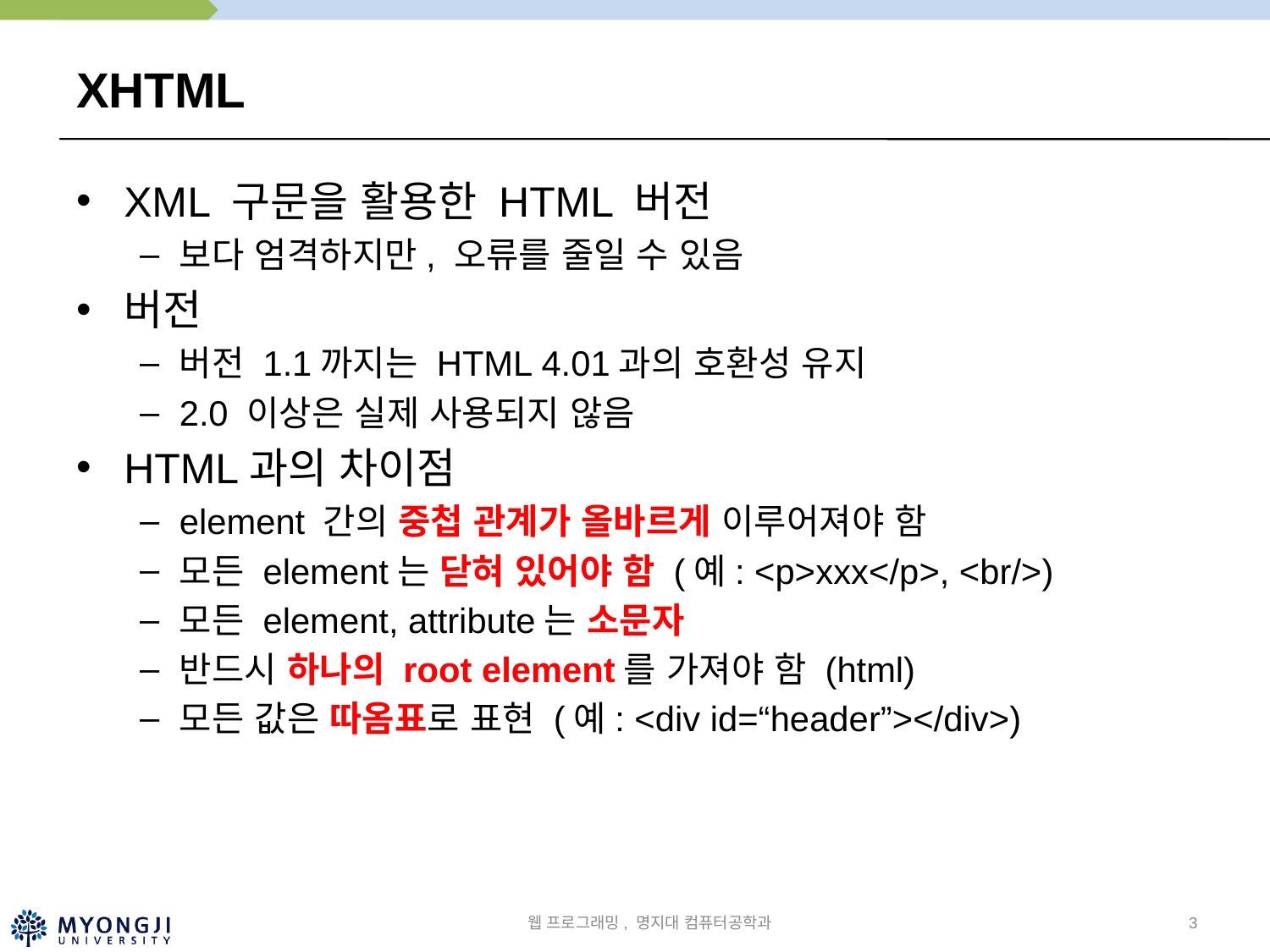

# XHTML
XML 구문을 활용한 HTML 버전
보다 엄격하지만, 오류를 줄일 수 있음
버전
버전 1.1까지는 HTML 4.01과의 호환성 유지
2.0 이상은 실제 사용되지 않음
HTML과의 차이점
element 간의 중첩 관계가 올바르게 이루어져야 함
모든 element는 닫혀 있어야 함 (예: <p>xxx</p>, <br/>)
모든 element, attribute는 소문자
반드시 하나의 root element를 가져야 함 (html)
모든 값은 따옴표로 표현 (예: <div id=“header”></div>)
웹 프로그래밍, 명지대 컴퓨터공학과
3